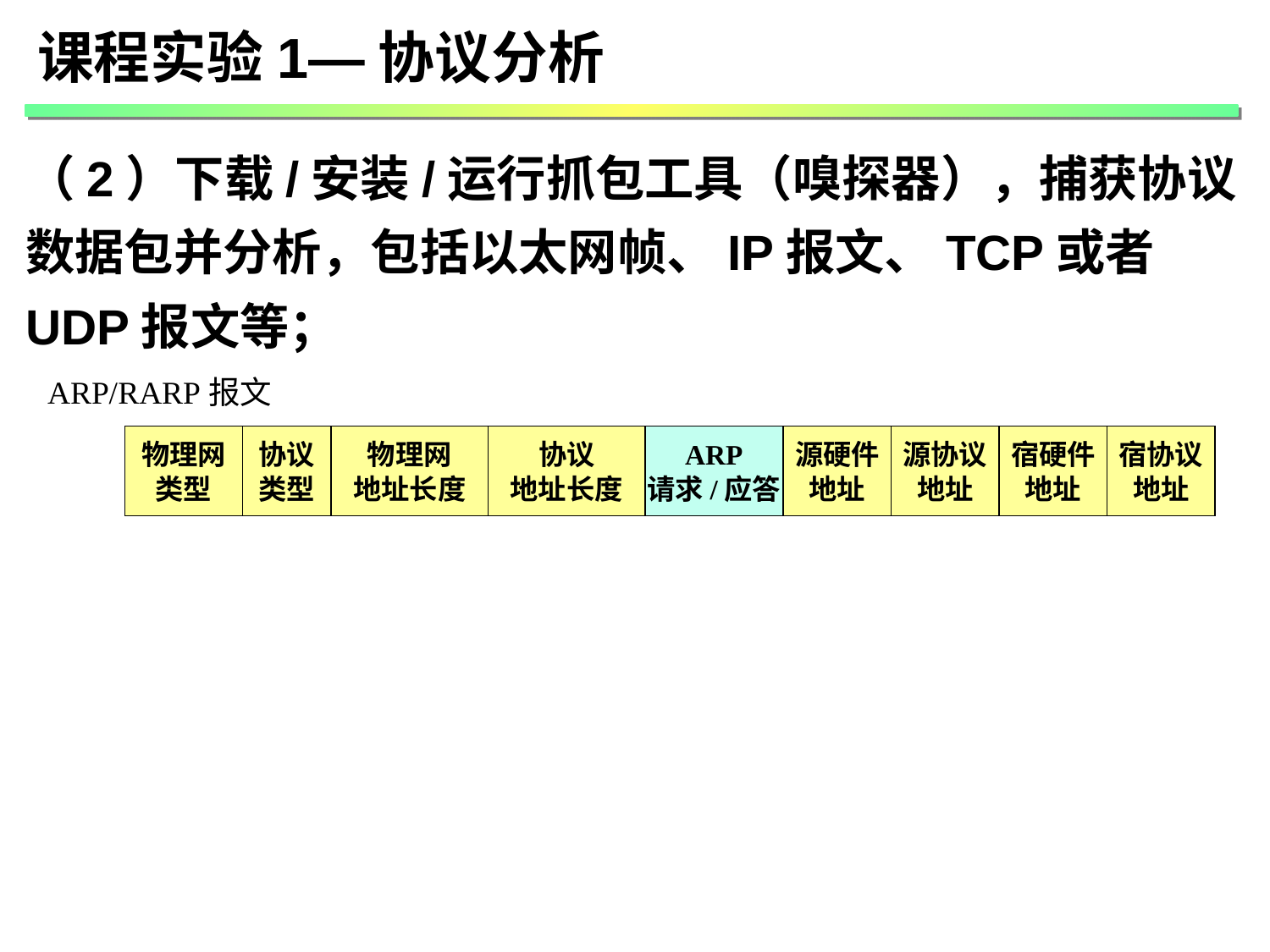

课程实验1—协议分析

（2）下载/安装/运行抓包工具（嗅探器），捕获协议数据包并分析，包括以太网帧、IP报文、TCP或者UDP报文等；
ARP/RARP报文
物理网
类型
协议
类型
物理网
地址长度
协议
地址长度
ARP
请求/应答
源硬件
地址
源协议
地址
宿硬件
地址
宿协议
地址